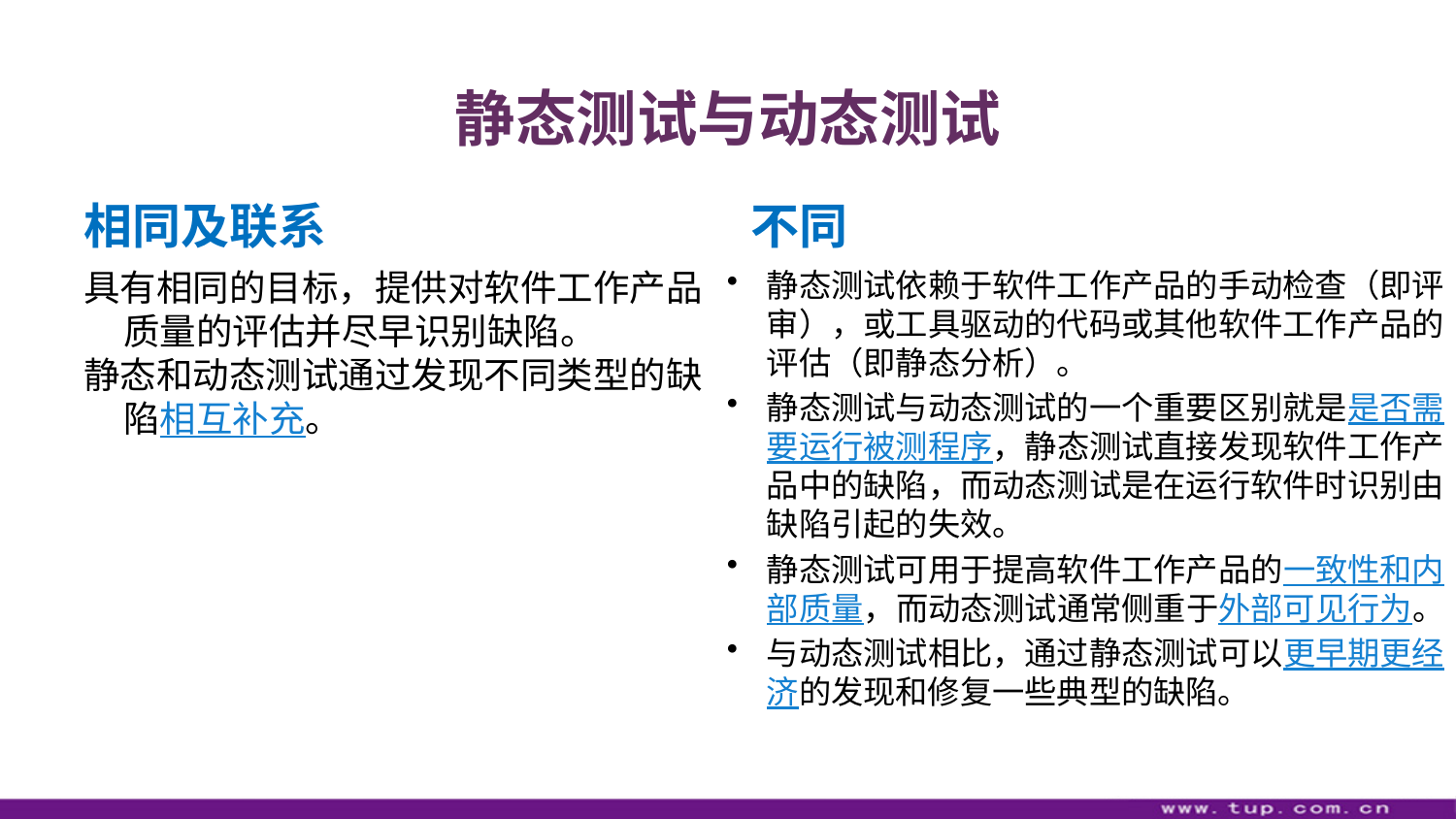

# 静态测试与动态测试
相同及联系
不同
具有相同的目标，提供对软件工作产品质量的评估并尽早识别缺陷。
静态和动态测试通过发现不同类型的缺陷相互补充。
静态测试依赖于软件工作产品的手动检查（即评审），或工具驱动的代码或其他软件工作产品的评估（即静态分析）。
静态测试与动态测试的一个重要区别就是是否需要运行被测程序，静态测试直接发现软件工作产品中的缺陷，而动态测试是在运行软件时识别由缺陷引起的失效。
静态测试可用于提高软件工作产品的一致性和内部质量，而动态测试通常侧重于外部可见行为。
与动态测试相比，通过静态测试可以更早期更经济的发现和修复一些典型的缺陷。